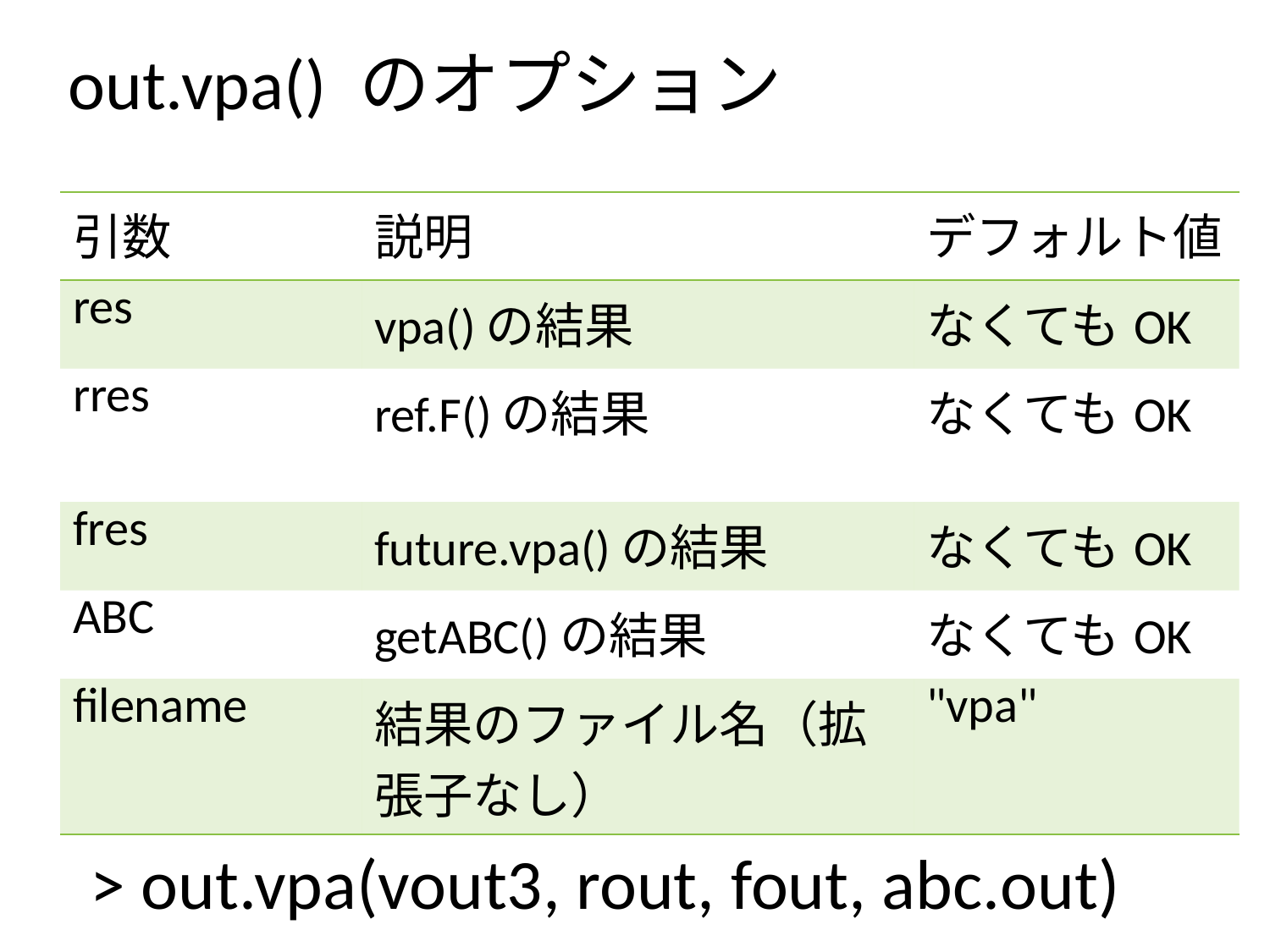

# out.vpa() のオプション
| 引数 | 説明 | デフォルト値 |
| --- | --- | --- |
| res | vpa()の結果 | なくてもOK |
| rres | ref.F()の結果 | なくてもOK |
| fres | future.vpa()の結果 | なくてもOK |
| ABC | getABC()の結果 | なくてもOK |
| filename | 結果のファイル名（拡張子なし） | "vpa" |
> out.vpa(vout3, rout, fout, abc.out)